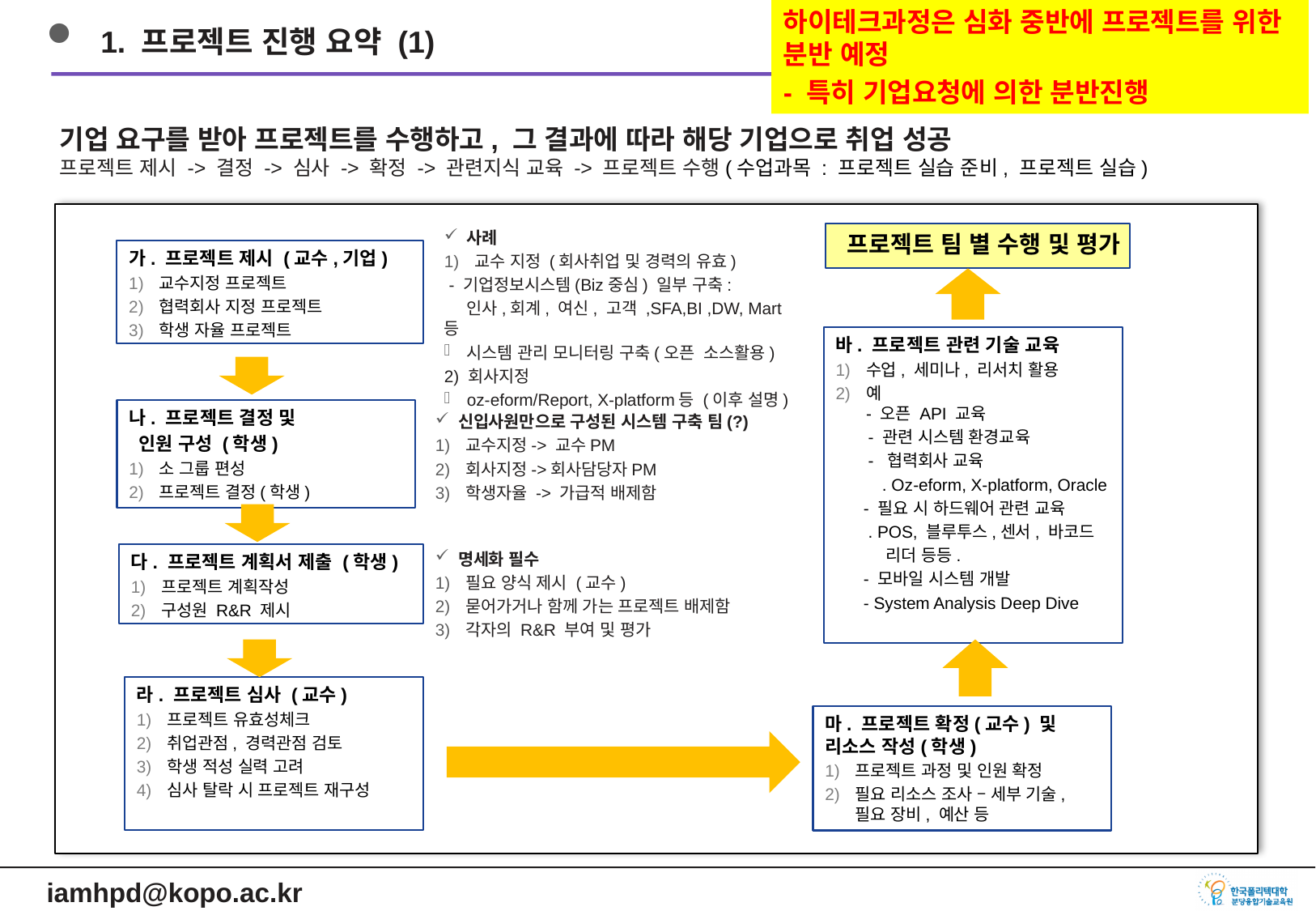

하이테크과정은 심화 중반에 프로젝트를 위한 분반 예정
- 특히 기업요청에 의한 분반진행
1. 프로젝트 진행 요약 (1)
기업 요구를 받아 프로젝트를 수행하고, 그 결과에 따라 해당 기업으로 취업 성공
프로젝트 제시 -> 결정 -> 심사 -> 확정 -> 관련지식 교육 -> 프로젝트 수행(수업과목 : 프로젝트 실습 준비, 프로젝트 실습)

사례
교수 지정 (회사취업 및 경력의 유효)
 - 기업정보시스템(Biz중심) 일부 구축:
    인사,회계, 여신, 고객 ,SFA,BI ,DW, Mart 등
시스템 관리 모니터링 구축(오픈  소스활용)
2) 회사지정
oz-eform/Report, X-platform등 (이후 설명)
 프로젝트 팀 별 수행 및 평가
가. 프로젝트 제시 (교수,기업)
교수지정 프로젝트
협력회사 지정 프로젝트
학생 자율 프로젝트

바. 프로젝트 관련 기술 교육
수업, 세미나, 리서치 활용
예
- 오픈 API 교육
       - 관련 시스템 환경교육
       -  협력회사 교육
          . Oz-eform, X-platform, Oracle
      - 필요 시 하드웨어 관련 교육
       . POS, 블루투스,센서, 바코드
          리더 등등.
      - 모바일 시스템 개발
      - System Analysis Deep Dive

나. 프로젝트 결정 및
 인원 구성 (학생)
소 그룹 편성
프로젝트 결정(학생)
신입사원만으로 구성된 시스템 구축 팀(?)
교수지정-> 교수PM
회사지정->회사담당자PM
학생자율 -> 가급적 배제함

명세화 필수
필요 양식 제시 (교수)
묻어가거나 함께 가는 프로젝트 배제함
각자의 R&R 부여 및 평가
다. 프로젝트 계획서 제출 (학생)
프로젝트 계획작성
구성원 R&R 제시

라. 프로젝트 심사 (교수)
프로젝트 유효성체크
취업관점, 경력관점 검토
학생 적성 실력 고려
심사 탈락 시 프로젝트 재구성

마. 프로젝트 확정(교수) 및 리소스 작성(학생)
프로젝트 과정 및 인원 확정
필요 리소스 조사 – 세부 기술, 필요 장비, 예산 등